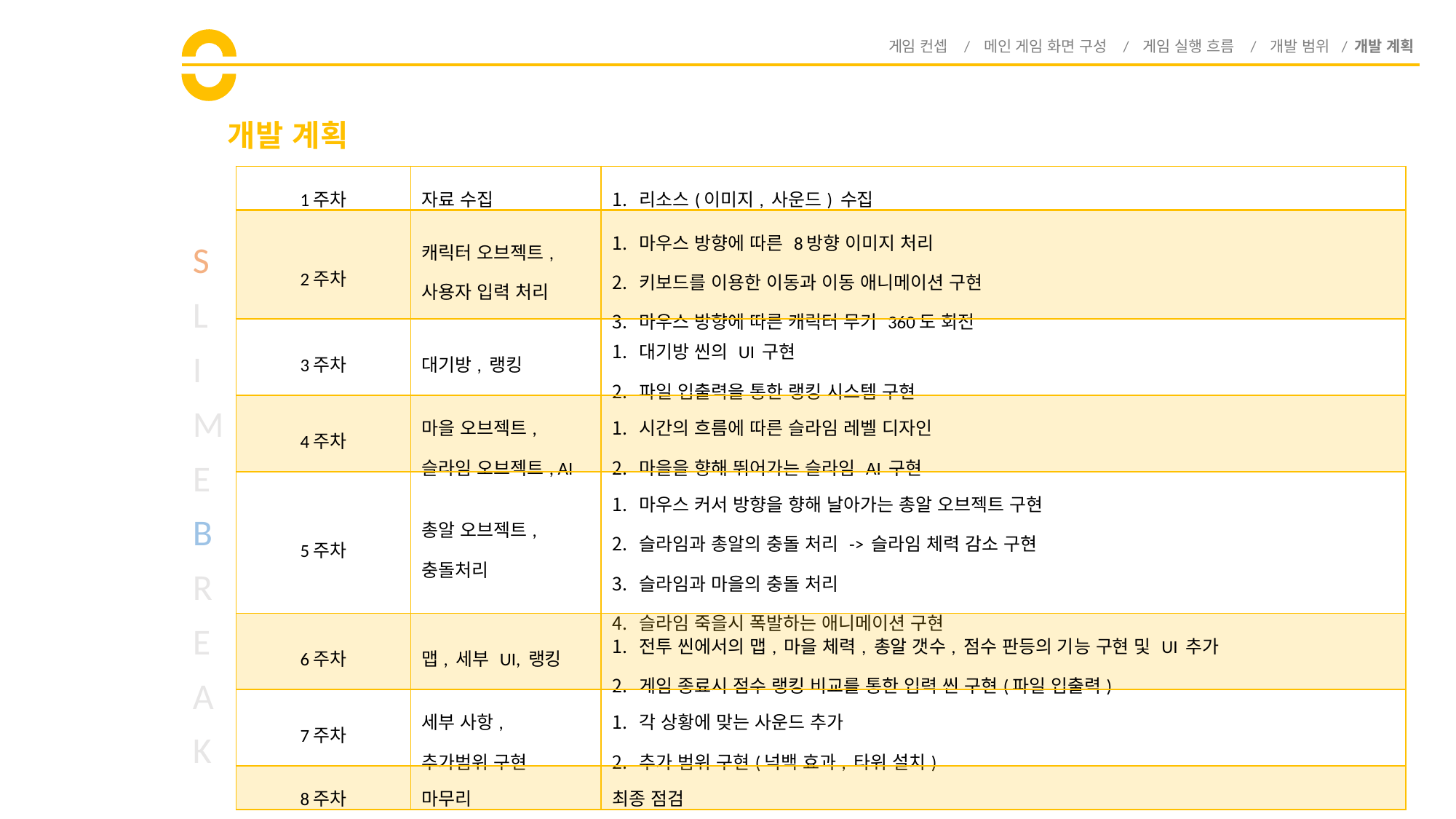

게임 컨셉   /   메인 게임 화면 구성   /   게임 실행 흐름   /   개발 범위  / 개발 계획

# 개발 계획
| 1주차 | 자료 수집 | 리소스(이미지, 사운드) 수집 |
| --- | --- | --- |
| 2주차 | 캐릭터 오브젝트, 사용자 입력 처리 | 마우스 방향에 따른 8방향 이미지 처리 키보드를 이용한 이동과 이동 애니메이션 구현 마우스 방향에 따른 캐릭터 무기 360도 회전 |
| 3주차 | 대기방, 랭킹 | 대기방 씬의 UI 구현 파일 입출력을 통한 랭킹 시스템 구현 |
| 4주차 | 마을 오브젝트, 슬라임 오브젝트, AI | 시간의 흐름에 따른 슬라임 레벨 디자인 마을을 향해 뛰어가는 슬라임 AI 구현 |
| 5주차 | 총알 오브젝트, 충돌처리 | 마우스 커서 방향을 향해 날아가는 총알 오브젝트 구현 슬라임과 총알의 충돌 처리 -> 슬라임 체력 감소 구현 슬라임과 마을의 충돌 처리 슬라임 죽을시 폭발하는 애니메이션 구현 |
| 6주차 | 맵, 세부 UI, 랭킹 | 전투 씬에서의 맵, 마을 체력, 총알 갯수, 점수 판등의 기능 구현 및 UI 추가 게임 종료시 점수 랭킹 비교를 통한 입력 씬 구현(파일 입출력) |
| 7주차 | 세부 사항, 추가범위 구현 | 각 상황에 맞는 사운드 추가 추가 범위 구현(넉백 효과, 타워 설치) |
| 8주차 | 마무리 | 최종 점검 |
S
L
I
M
E
B
R
E
A
K